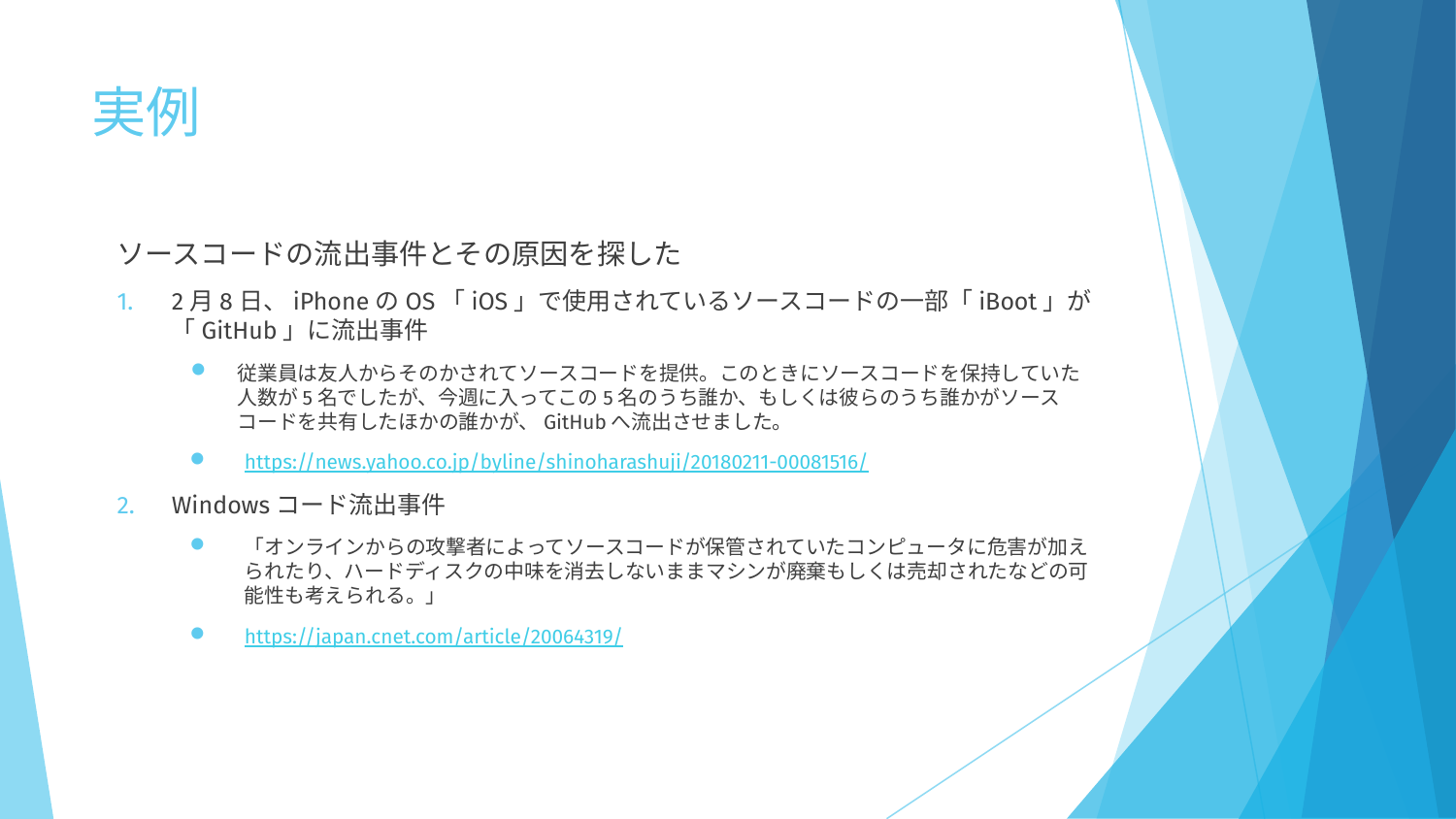

# 実例
ソースコードの流出事件とその原因を探した
2月8日、iPhoneのOS「iOS」で使用されているソースコードの一部「iBoot」が「GitHub」に流出事件
従業員は友人からそのかされてソースコードを提供。このときにソースコードを保持していた人数が5名でしたが、今週に入ってこの5名のうち誰か、もしくは彼らのうち誰かがソースコードを共有したほかの誰かが、GitHubへ流出させました。
https://news.yahoo.co.jp/byline/shinoharashuji/20180211-00081516/
Windowsコード流出事件
「オンラインからの攻撃者によってソースコードが保管されていたコンピュータに危害が加えられたり、ハードディスクの中味を消去しないままマシンが廃棄もしくは売却されたなどの可能性も考えられる。」
https://japan.cnet.com/article/20064319/